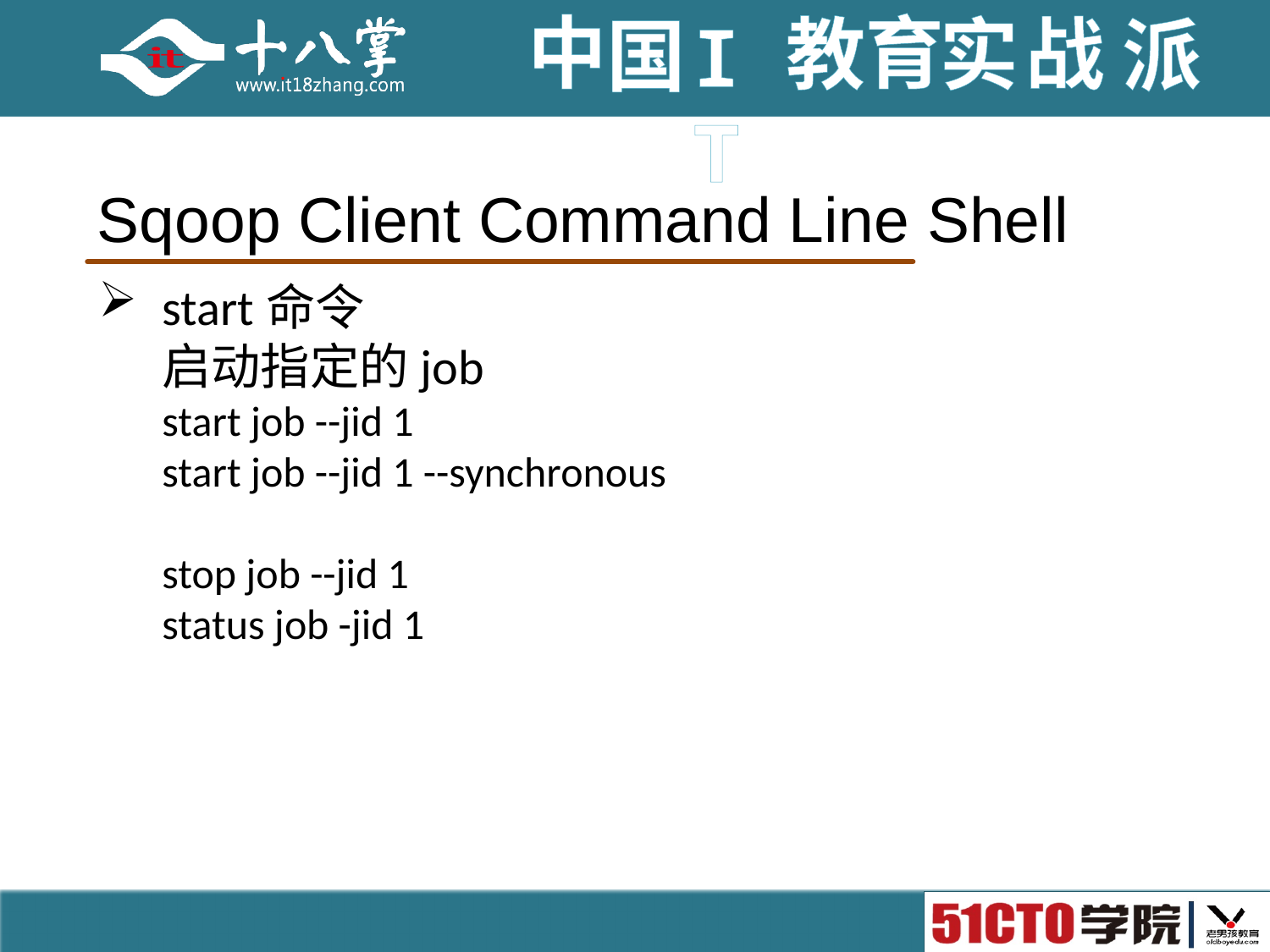

# Sqoop Client Command Line Shell
start命令
启动指定的job
start job --jid 1
start job --jid 1 --synchronous
stop job --jid 1
status job -jid 1